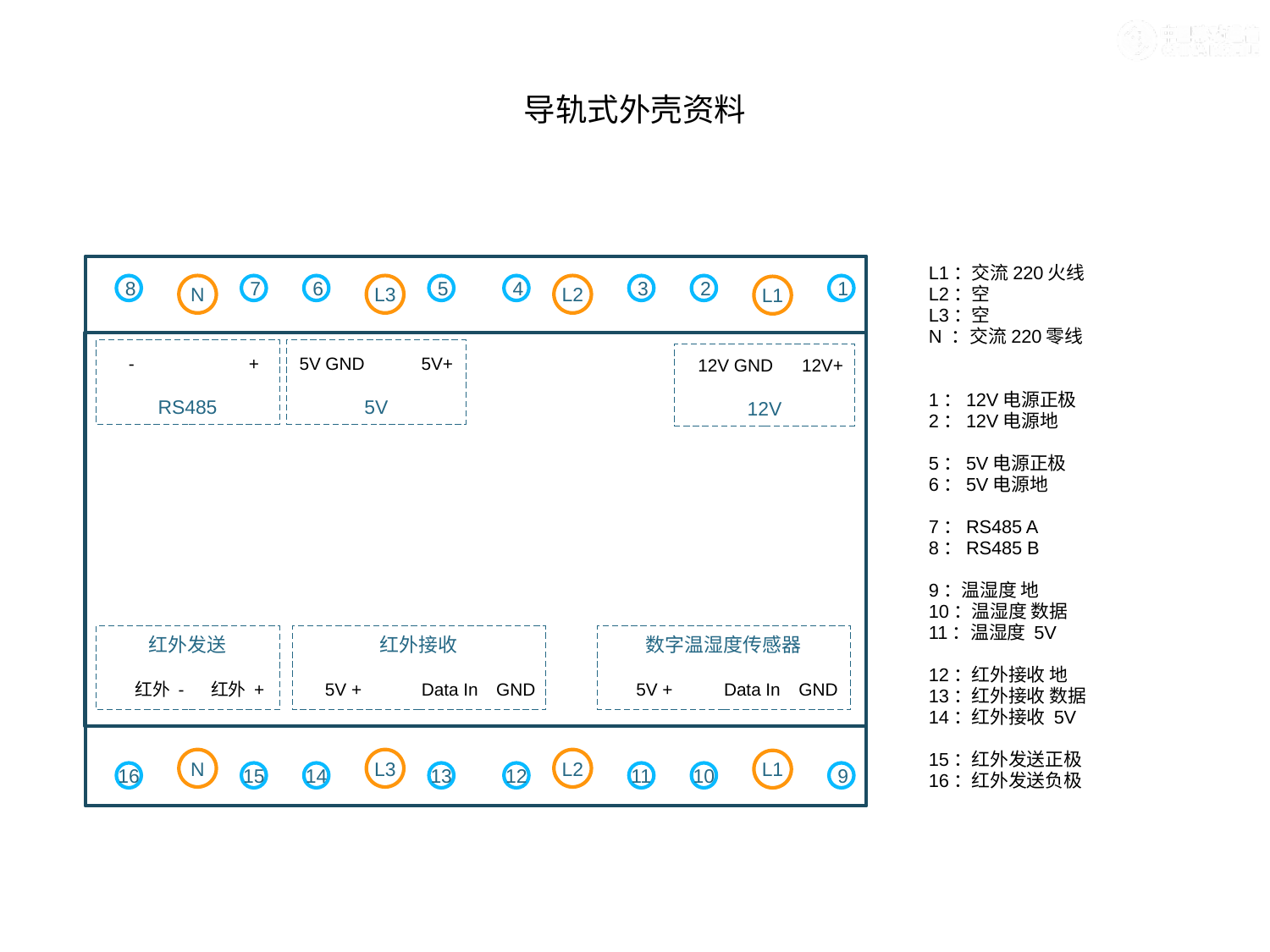

# 导轨式外壳资料

1
2
3
L2
4
5
L3
6
7
N
8
L1

5V
5V+
5V GND
RS485
12V
+
-
12V+
12V GND
数字温湿度传感器
红外发送
红外接收
GND
Data In
5V +
GND
Data In
5V +
红外 +
红外 -
L2
L3
N
L1
9
10
11
12
13
14
15
16
L1：交流220火线
L2：空
L3：空
N ：交流220零线

1：12V电源正极
2：12V电源地

5：5V电源正极
6：5V电源地

7：RS485 A
8：RS485 B

9：温湿度 地
10：温湿度 数据
11：温湿度 5V

12：红外接收 地
13：红外接收 数据
14：红外接收 5V

15：红外发送正极
16：红外发送负极